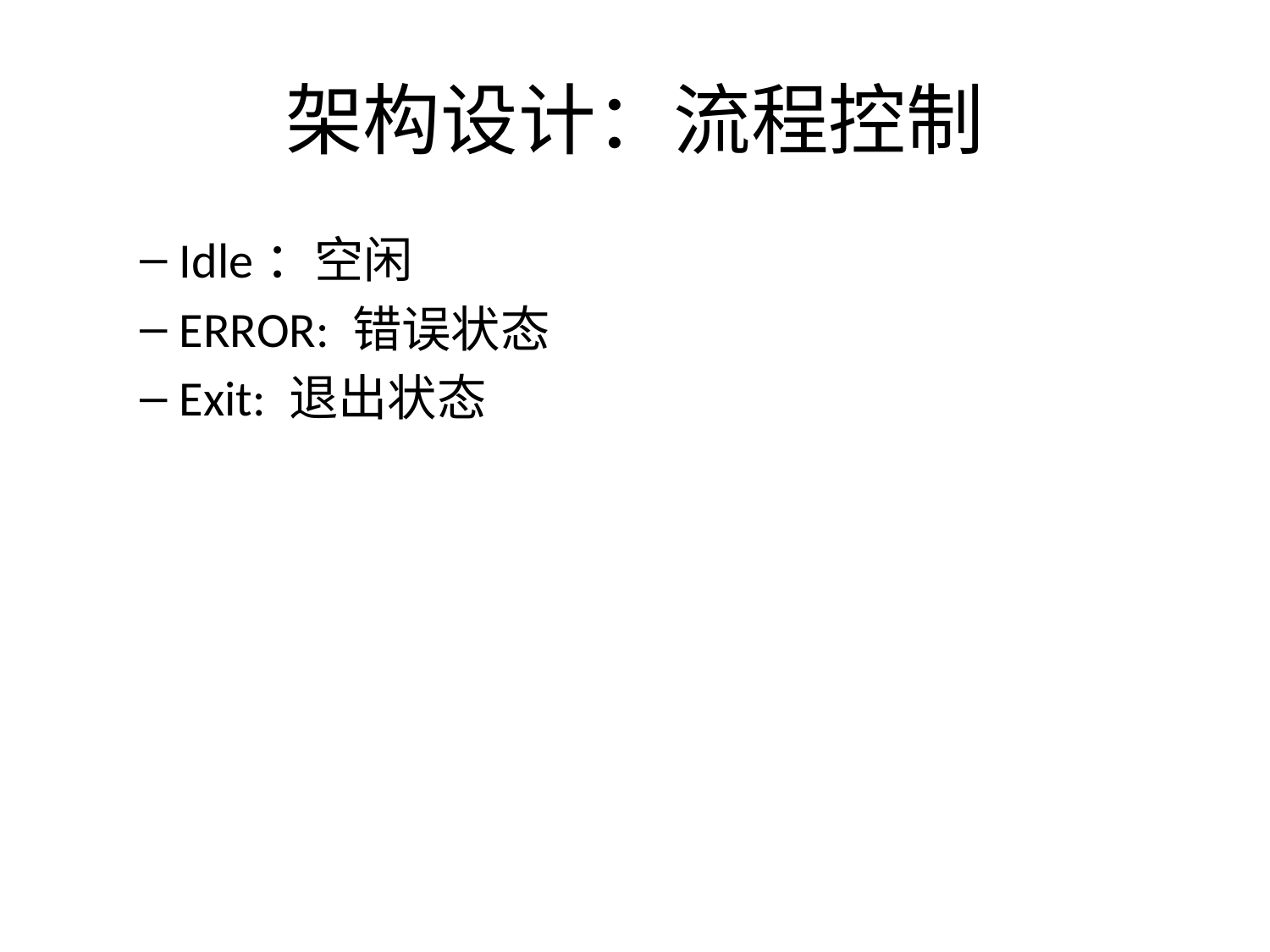

# 架构设计：流程控制
Idle：空闲
ERROR: 错误状态
Exit: 退出状态